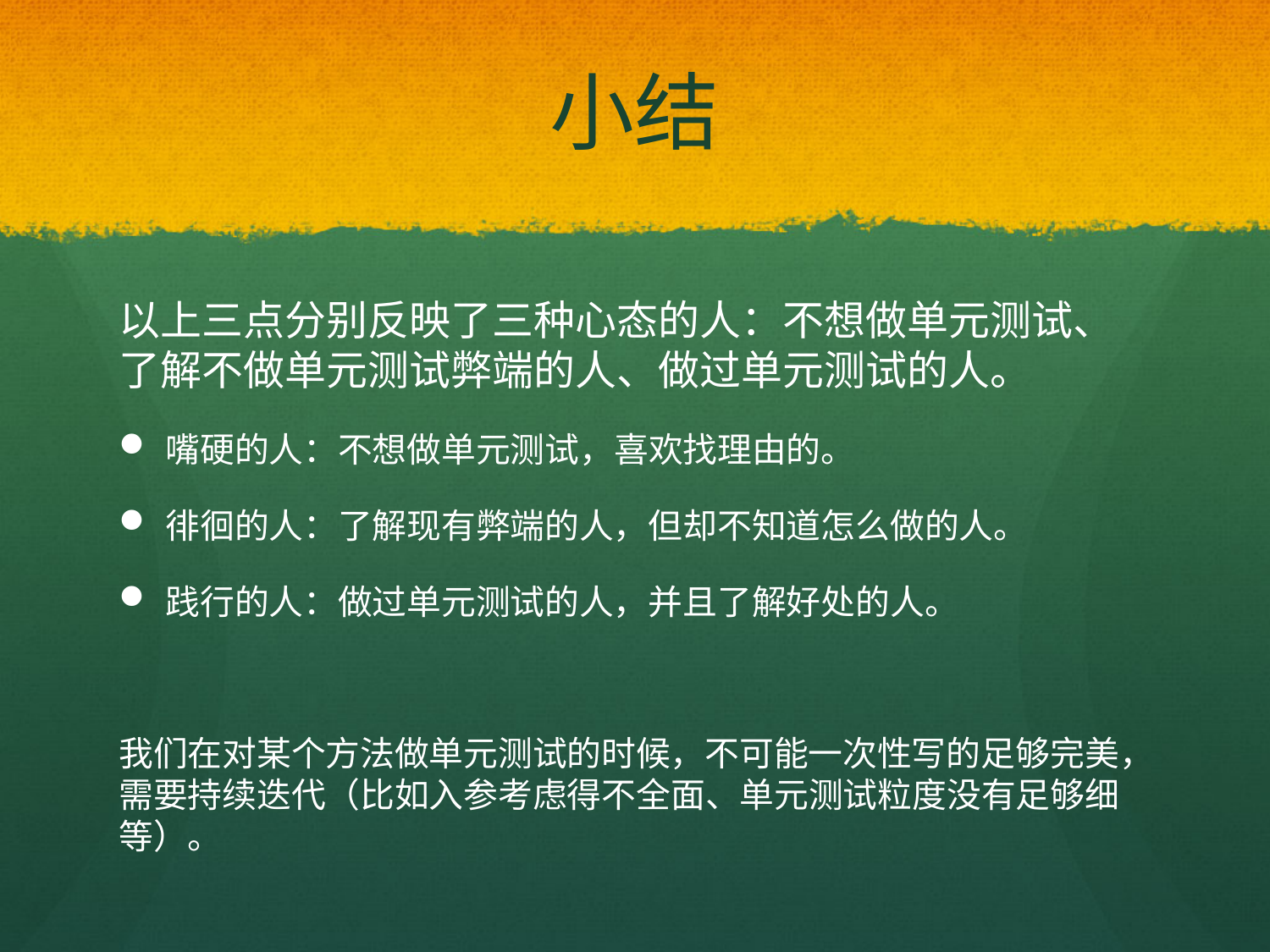

# 小结
以上三点分别反映了三种心态的人：不想做单元测试、了解不做单元测试弊端的人、做过单元测试的人。
嘴硬的人：不想做单元测试，喜欢找理由的。
徘徊的人：了解现有弊端的人，但却不知道怎么做的人。
践行的人：做过单元测试的人，并且了解好处的人。

我们在对某个方法做单元测试的时候，不可能一次性写的足够完美，需要持续迭代（比如入参考虑得不全面、单元测试粒度没有足够细等）。